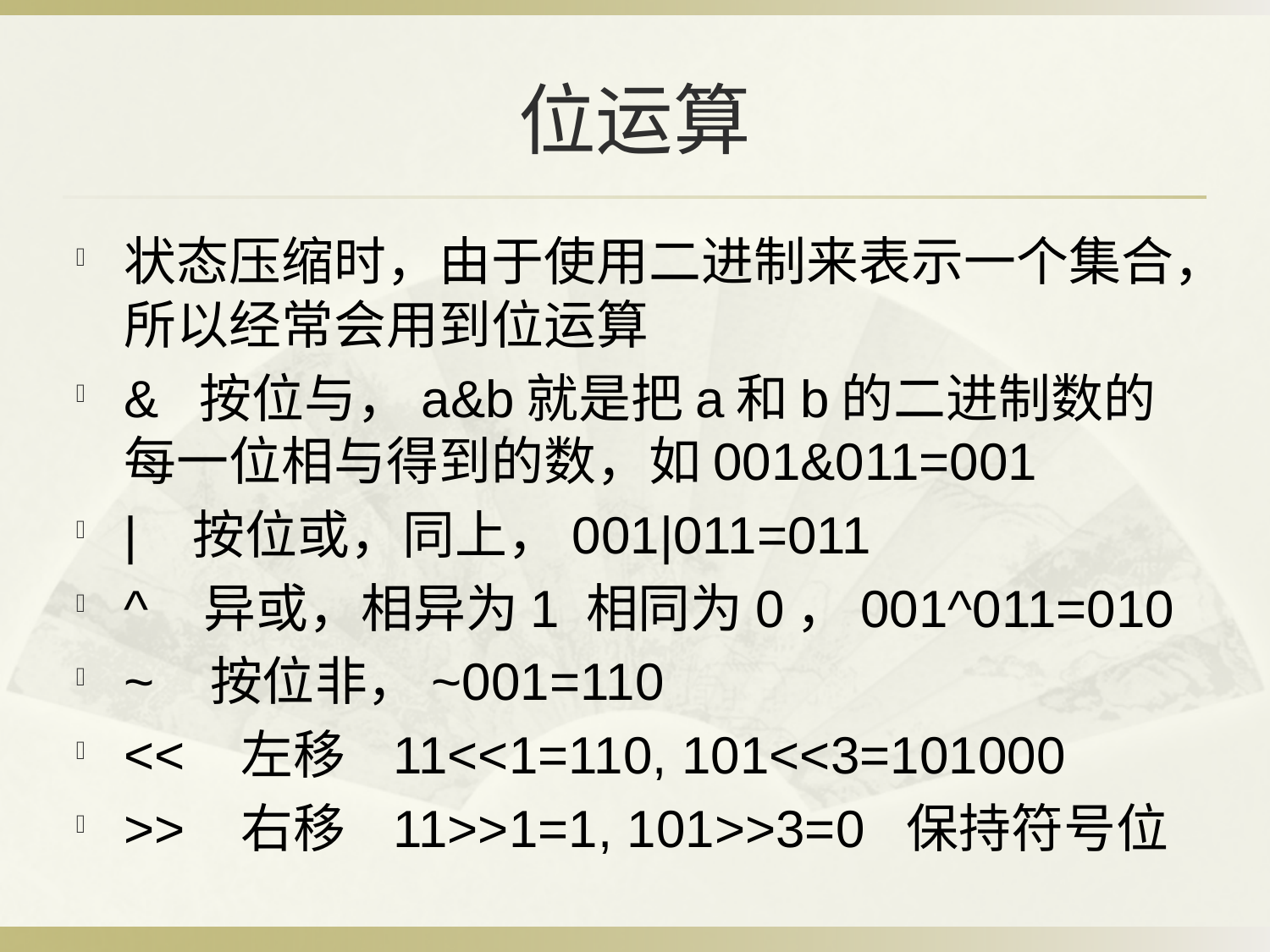

# 位运算
状态压缩时，由于使用二进制来表示一个集合，所以经常会用到位运算
&  按位与，a&b就是把a和b的二进制数的每一位相与得到的数，如001&011=001
|   按位或，同上，001|011=011
^   异或，相异为1 相同为0，001^011=010
~   按位非，~001=110
<<   左移   11<<1=110, 101<<3=101000
>>   右移   11>>1=1, 101>>3=0  保持符号位